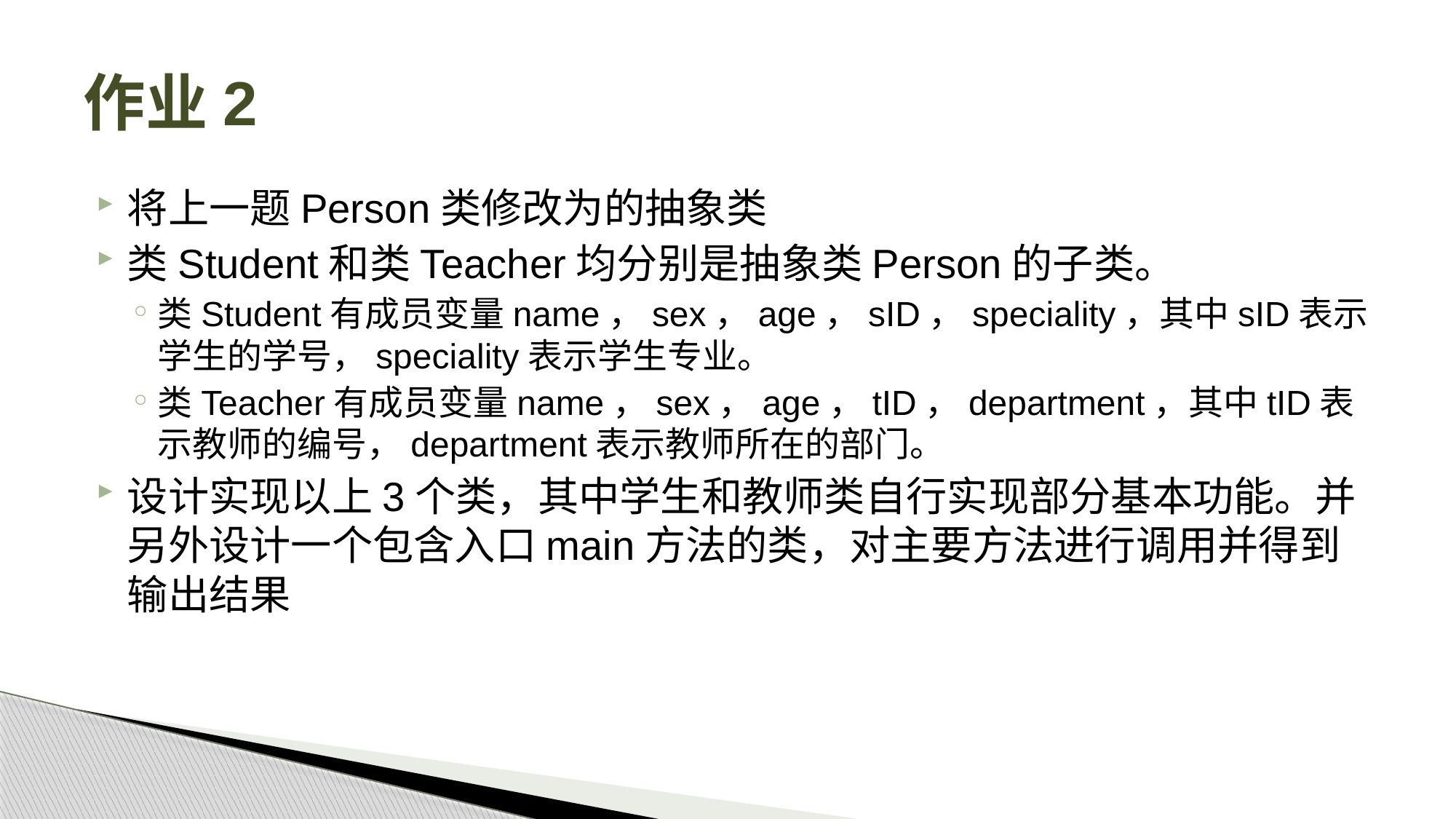

# 作业2
将上一题Person类修改为的抽象类
类Student和类Teacher均分别是抽象类Person的子类。
类Student有成员变量name，sex，age，sID，speciality，其中sID表示学生的学号，speciality表示学生专业。
类Teacher有成员变量name，sex，age，tID，department，其中tID表示教师的编号，department表示教师所在的部门。
设计实现以上3个类，其中学生和教师类自行实现部分基本功能。并另外设计一个包含入口main方法的类，对主要方法进行调用并得到输出结果